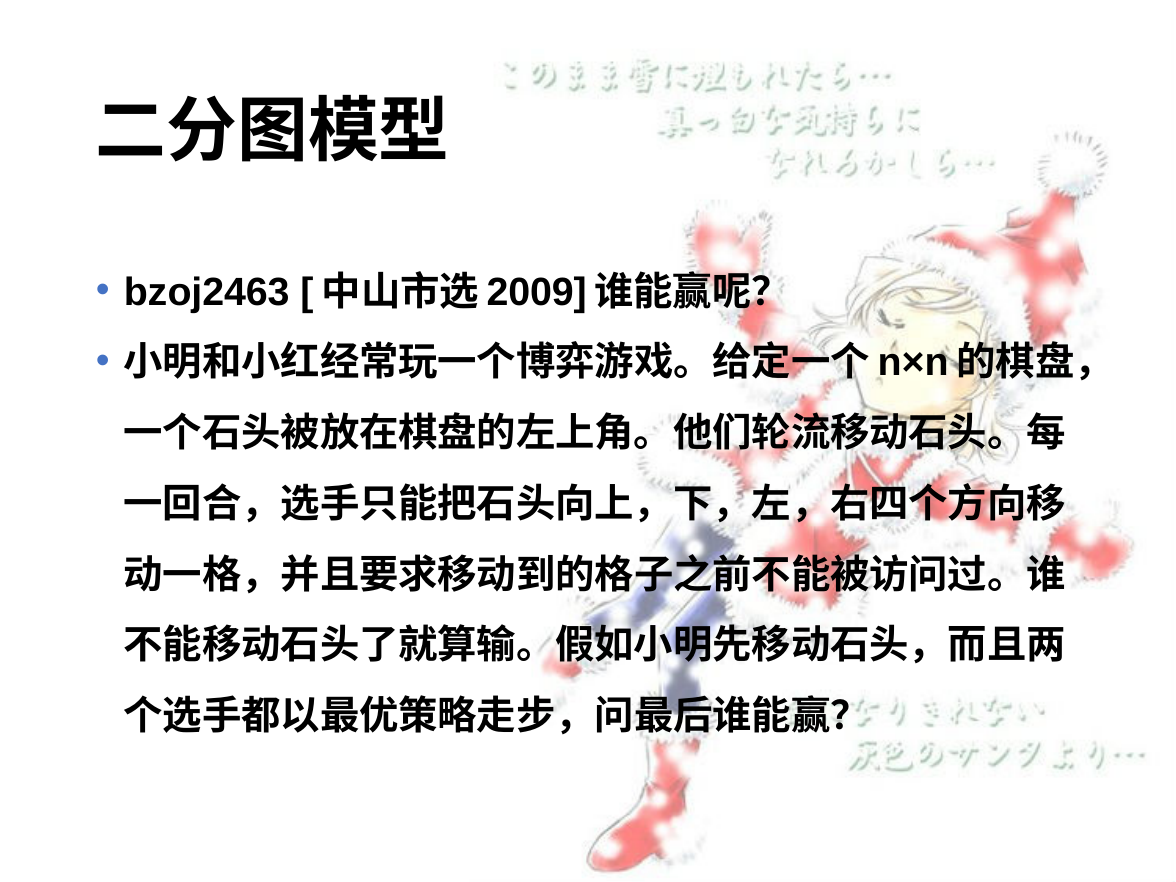

# 二分图模型
bzoj2463 [中山市选2009]谁能赢呢？
小明和小红经常玩一个博弈游戏。给定一个n×n的棋盘，一个石头被放在棋盘的左上角。他们轮流移动石头。每一回合，选手只能把石头向上，下，左，右四个方向移动一格，并且要求移动到的格子之前不能被访问过。谁不能移动石头了就算输。假如小明先移动石头，而且两个选手都以最优策略走步，问最后谁能赢？